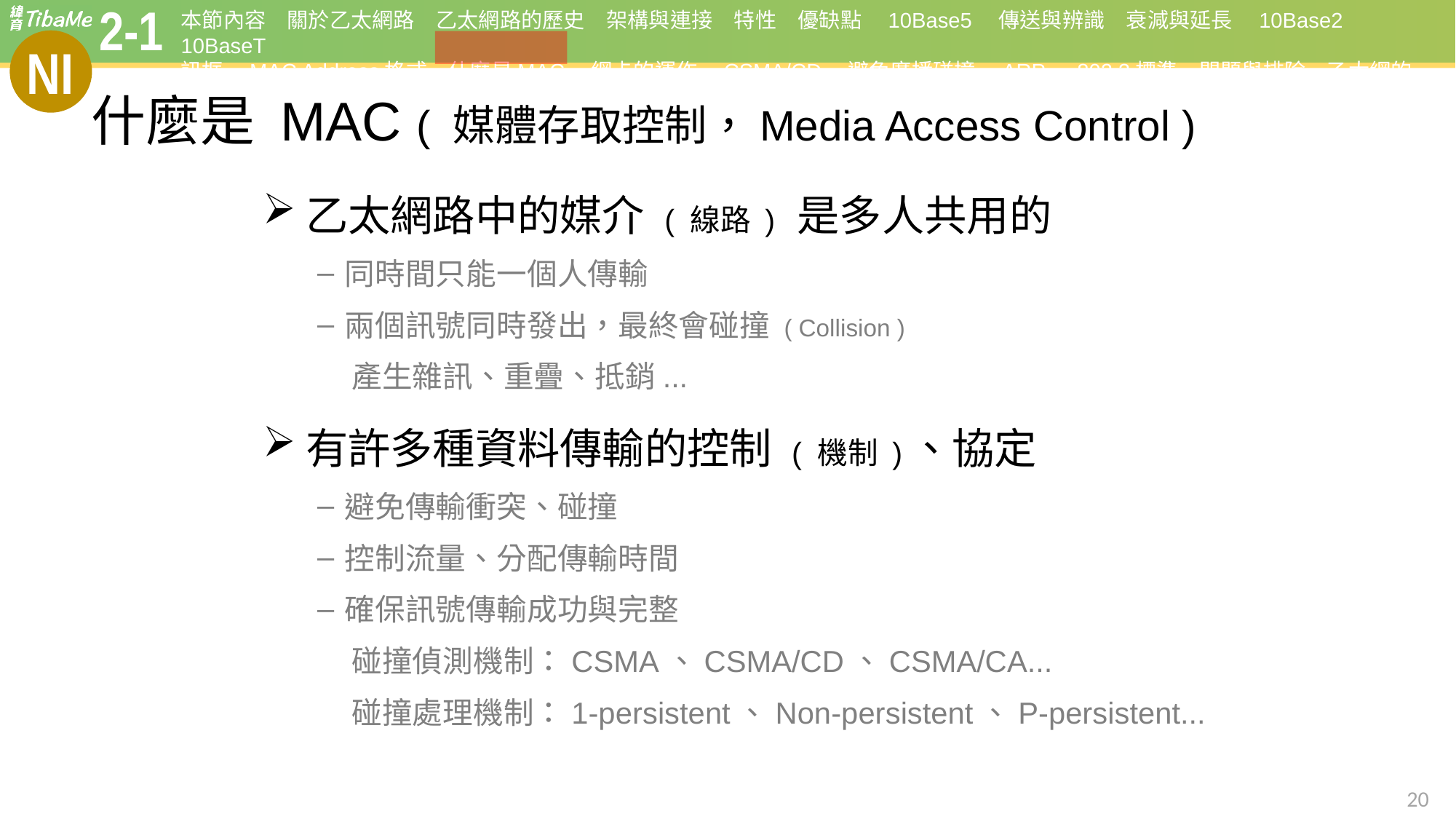

# 什麼是 MAC ( 媒體存取控制，Media Access Control )
乙太網路中的媒介 ( 線路 ) 是多人共用的
同時間只能一個人傳輸
兩個訊號同時發出，最終會碰撞 ( Collision )
    產生雜訊、重疊、抵銷...
有許多種資料傳輸的控制 ( 機制 )、協定
避免傳輸衝突、碰撞
控制流量、分配傳輸時間
確保訊號傳輸成功與完整
    碰撞偵測機制：CSMA、CSMA/CD、CSMA/CA...
    碰撞處理機制：1-persistent、Non-persistent、P-persistent...